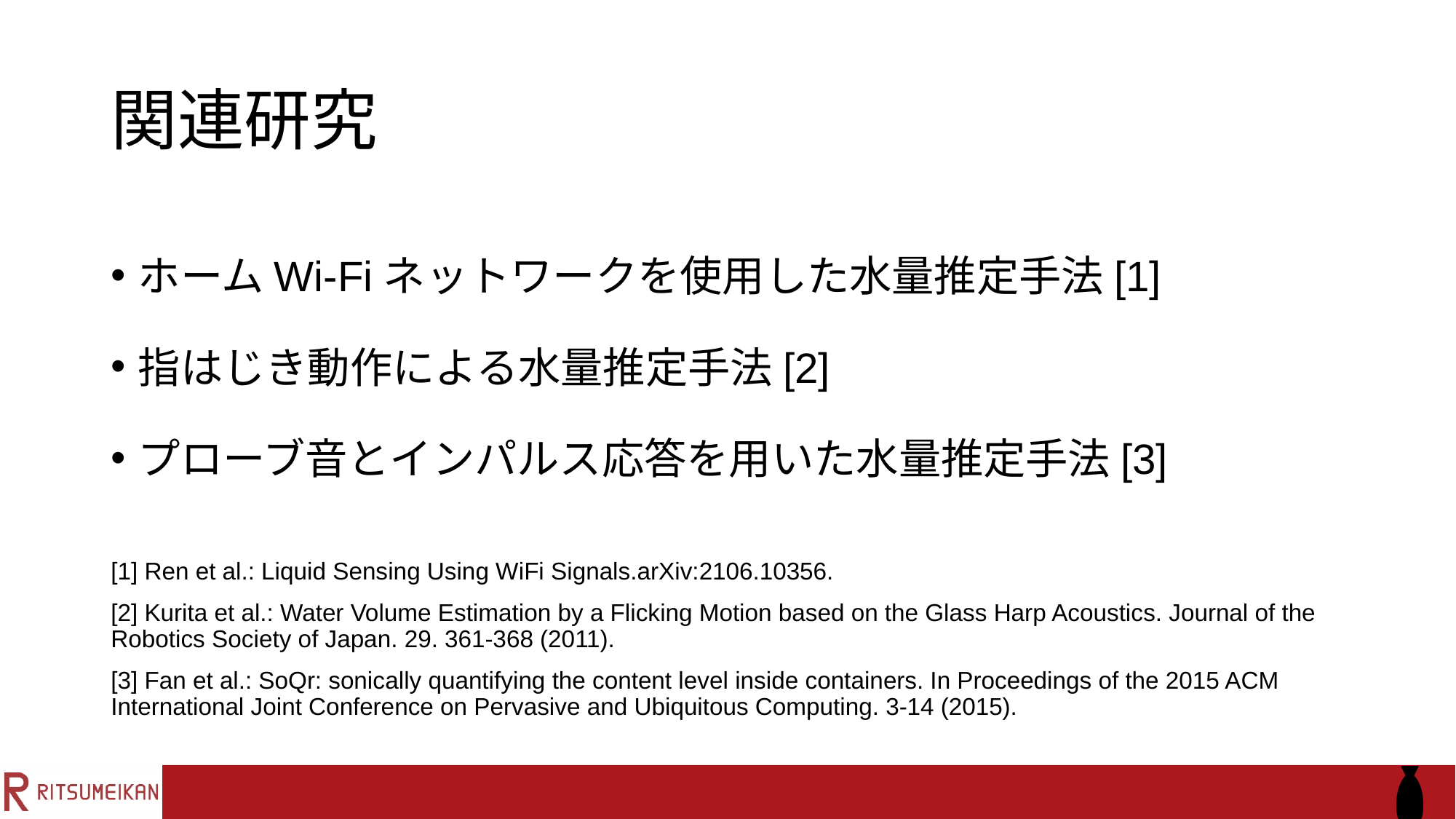

# 関連研究
ホームWi-Fiネットワークを使用した水量推定手法[1]
指はじき動作による水量推定手法[2]
プローブ音とインパルス応答を用いた水量推定手法[3]

[1] Ren et al.: Liquid Sensing Using WiFi Signals.arXiv:2106.10356.
[2] Kurita et al.: Water Volume Estimation by a Flicking Motion based on the Glass Harp Acoustics. Journal of the Robotics Society of Japan. 29. 361-368 (2011).
[3] Fan et al.: SoQr: sonically quantifying the content level inside containers. In Proceedings of the 2015 ACM International Joint Conference on Pervasive and Ubiquitous Computing. 3-14 (2015).
4